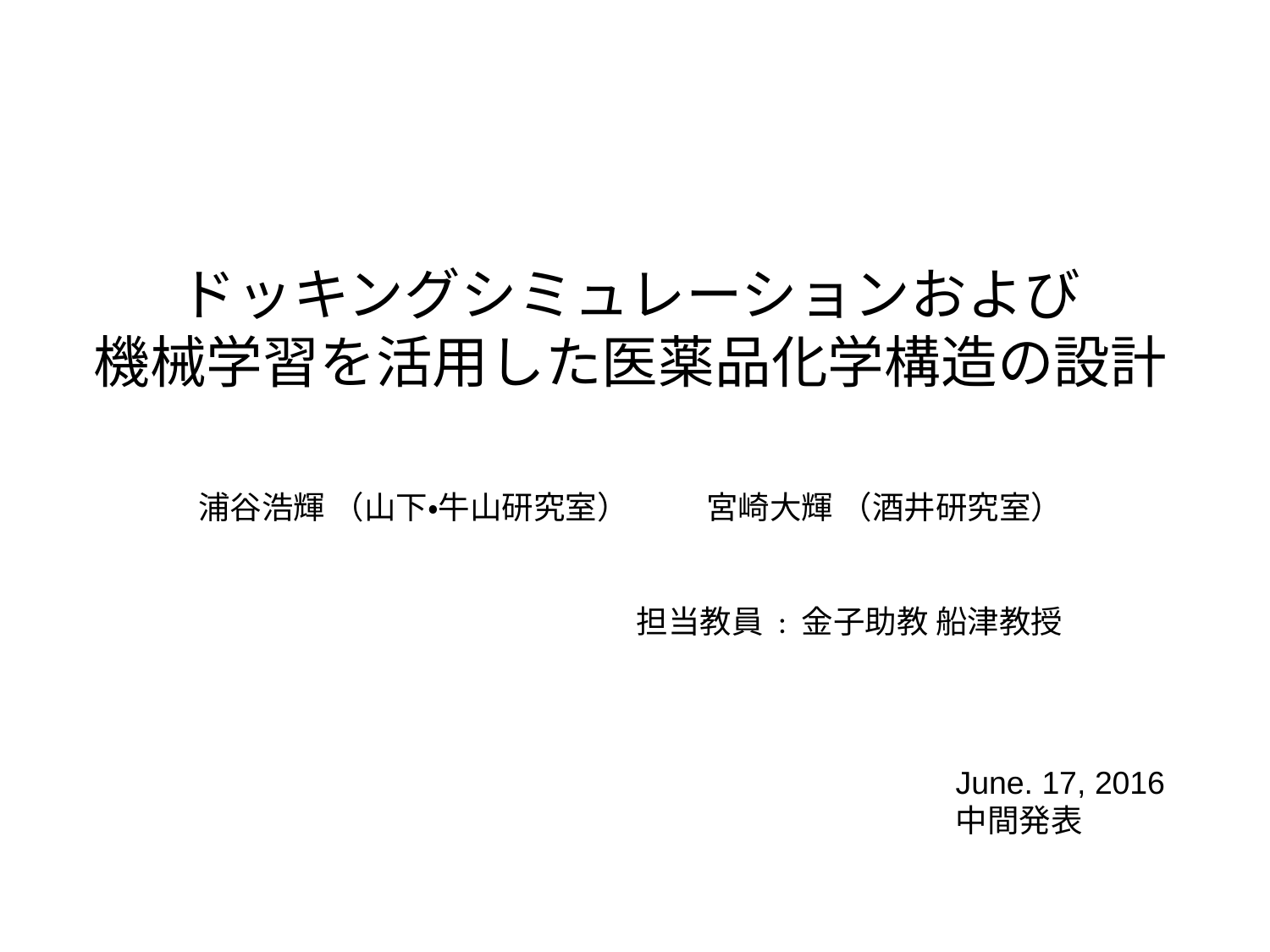

ドッキングシミュレーションおよび
機械学習を活用した医薬品化学構造の設計
浦谷浩輝 （山下・牛山研究室）	宮崎大輝 （酒井研究室）

担当教員 : 金子助教 船津教授
June. 17, 2016
中間発表